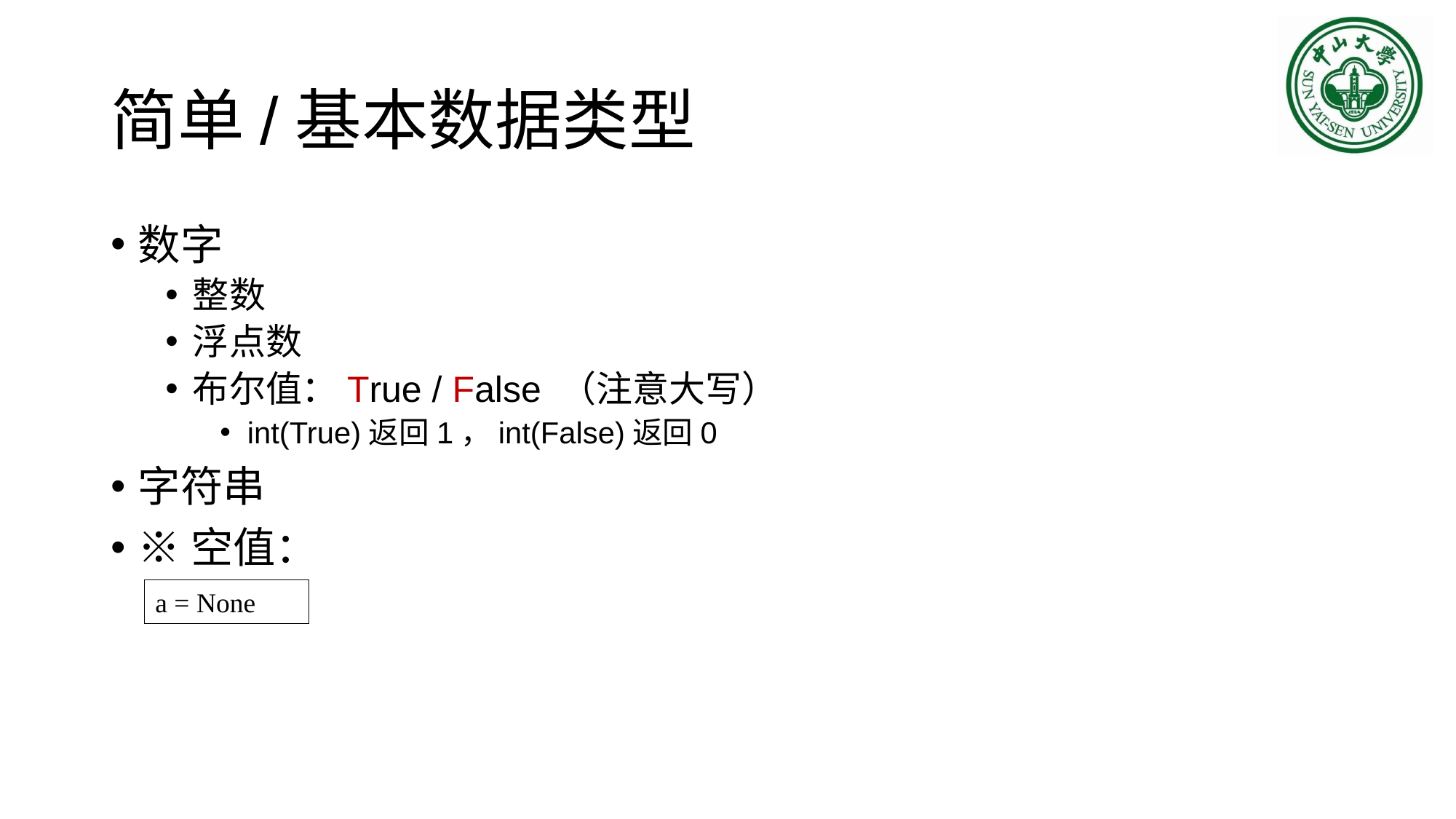

# 简单/基本数据类型
数字
整数
浮点数
布尔值：True / False （注意大写）
int(True)返回1，int(False)返回0
字符串
※空值：
a = None